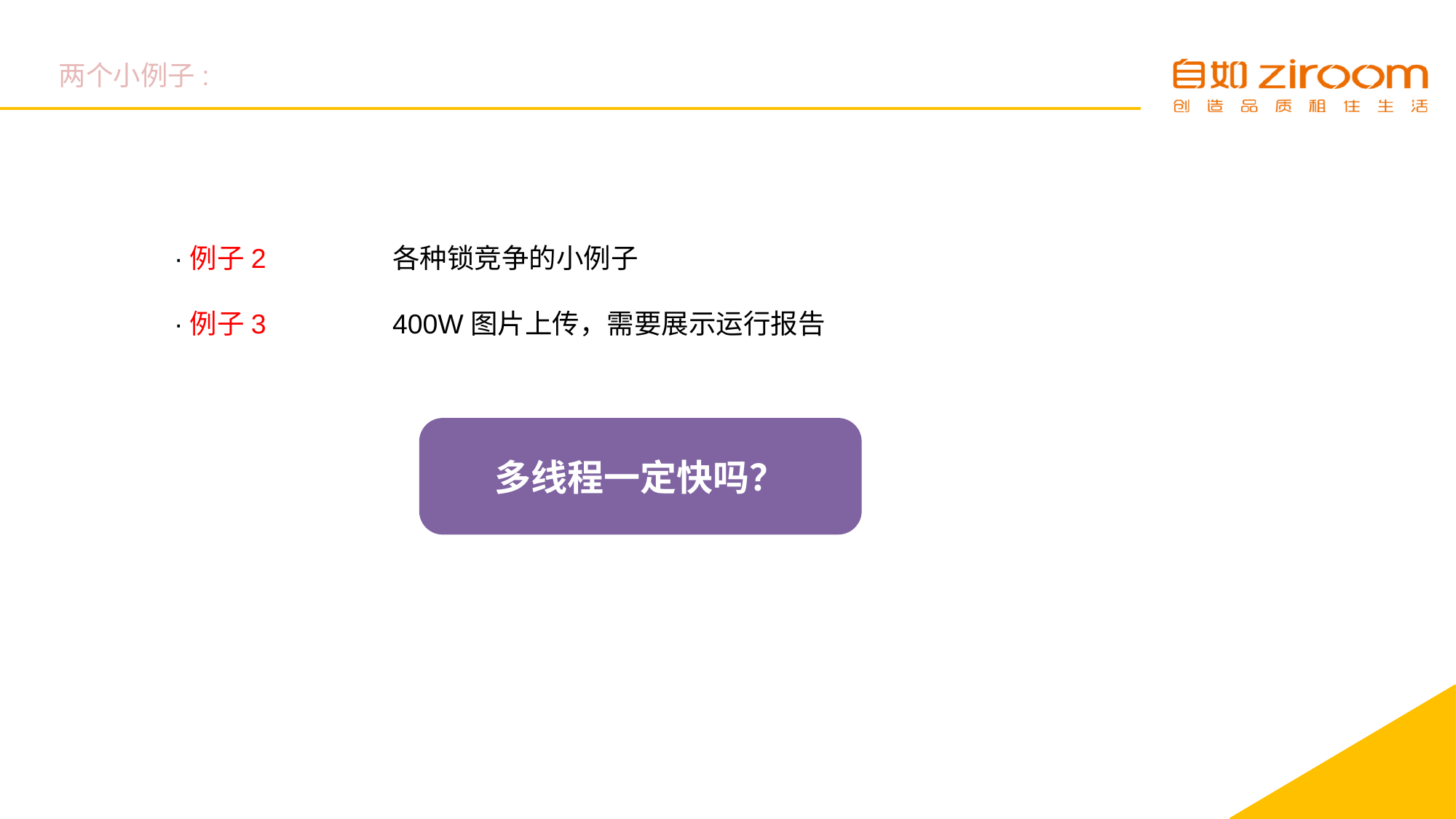

两个小例子:

·例子2		各种锁竞争的小例子

·例子3		400W图片上传，需要展示运行报告
多线程一定快吗？